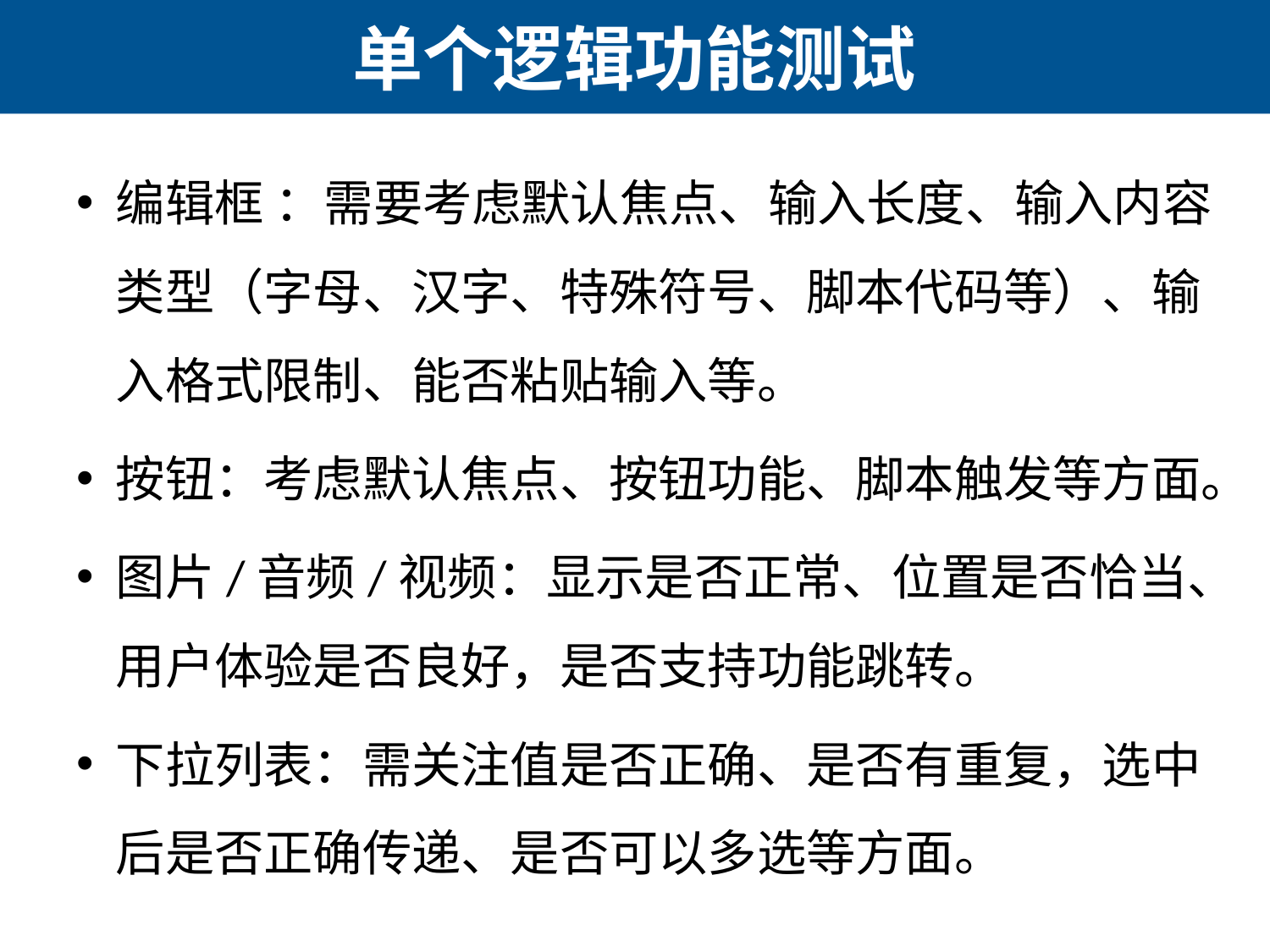

# 单个逻辑功能测试
编辑框 ：需要考虑默认焦点、输入长度、输入内容类型（字母、汉字、特殊符号、脚本代码等）、输入格式限制、能否粘贴输入等。
按钮：考虑默认焦点、按钮功能、脚本触发等方面。
图片/音频/视频：显示是否正常、位置是否恰当、用户体验是否良好，是否支持功能跳转。
下拉列表：需关注值是否正确、是否有重复，选中后是否正确传递、是否可以多选等方面。